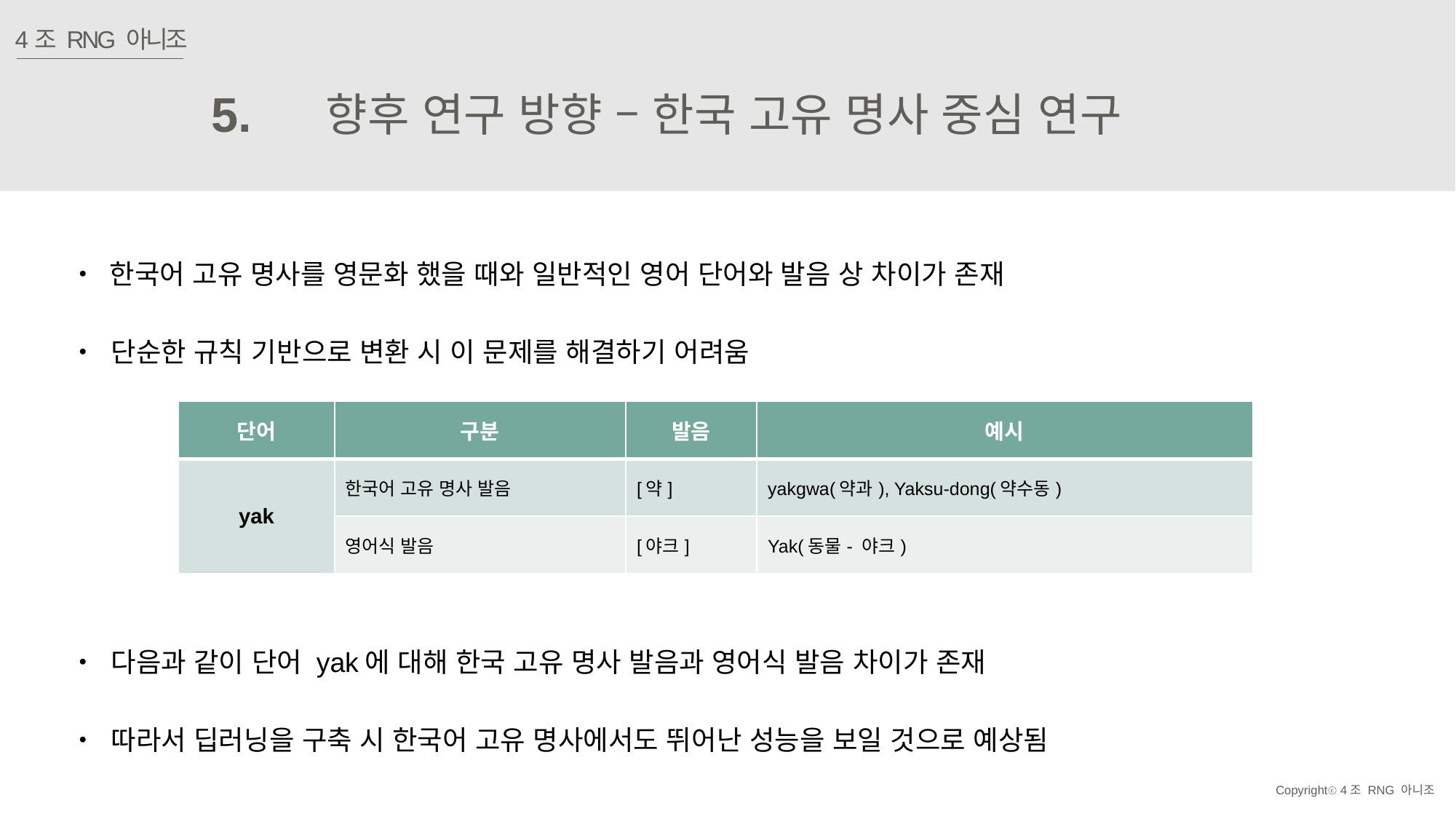

4조 RNG 아니조
5.
향후 연구 방향 – 한국 고유 명사 중심 연구
‧ 한국어 고유 명사를 영문화 했을 때와 일반적인 영어 단어와 발음 상 차이가 존재
‧ 단순한 규칙 기반으로 변환 시 이 문제를 해결하기 어려움

‧ 다음과 같이 단어 yak에 대해 한국 고유 명사 발음과 영어식 발음 차이가 존재
‧ 따라서 딥러닝을 구축 시 한국어 고유 명사에서도 뛰어난 성능을 보일 것으로 예상됨
| 단어 | 구분 | 발음 | 예시 |
| --- | --- | --- | --- |
| yak | 한국어 고유 명사 발음 | [약] | yakgwa(약과), Yaksu-dong(약수동) |
| 야크 | 영어식 발음 | [야크] | Yak(동물- 야크) |